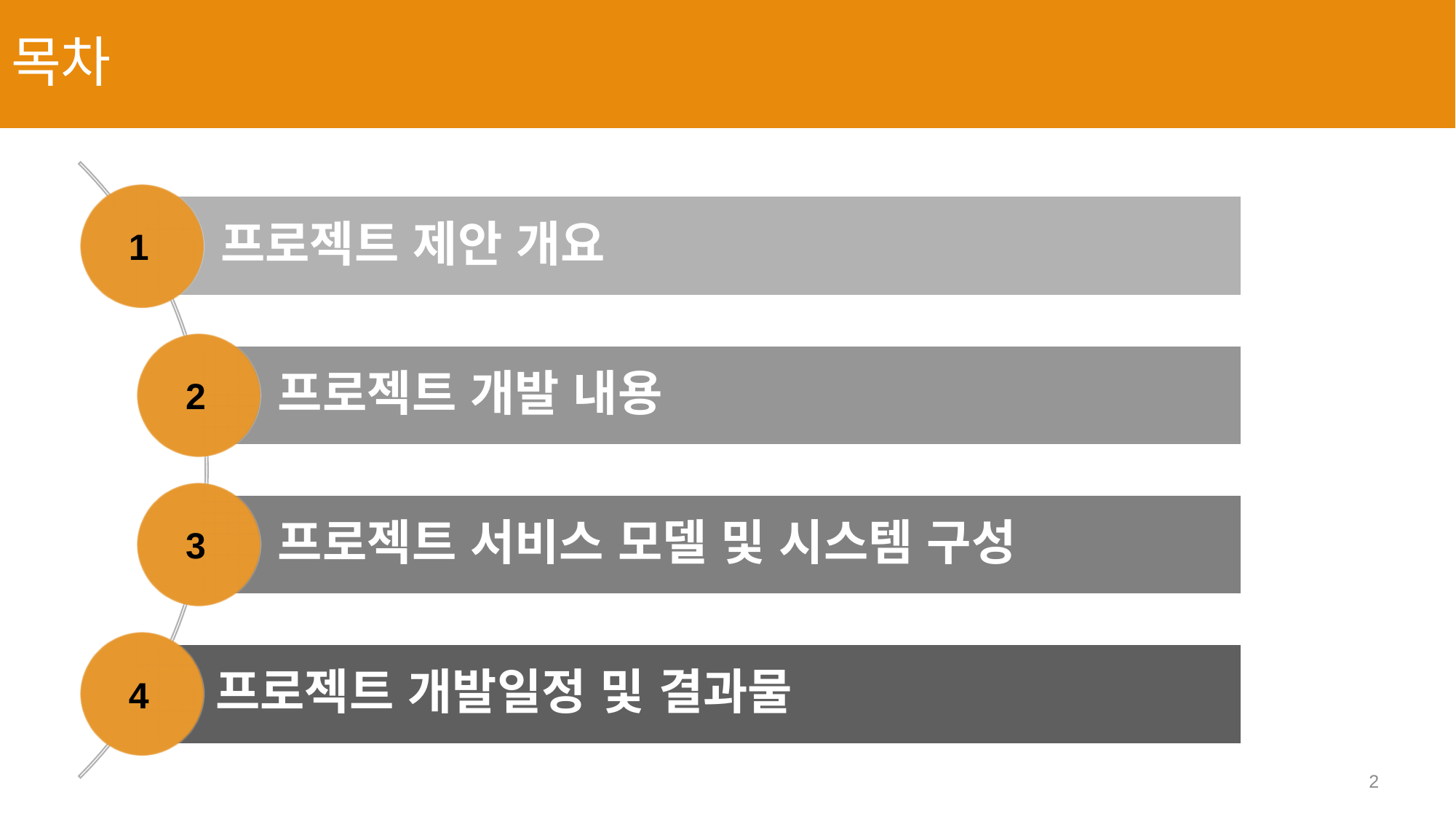

# 목차

  1
프로젝트 제안 개요
  2
프로젝트 개발 내용
  3
프로젝트 서비스 모델 및 시스템 구성
  4
프로젝트 개발일정 및 결과물
가천대학교 임베디드 응용프로그래밍
2